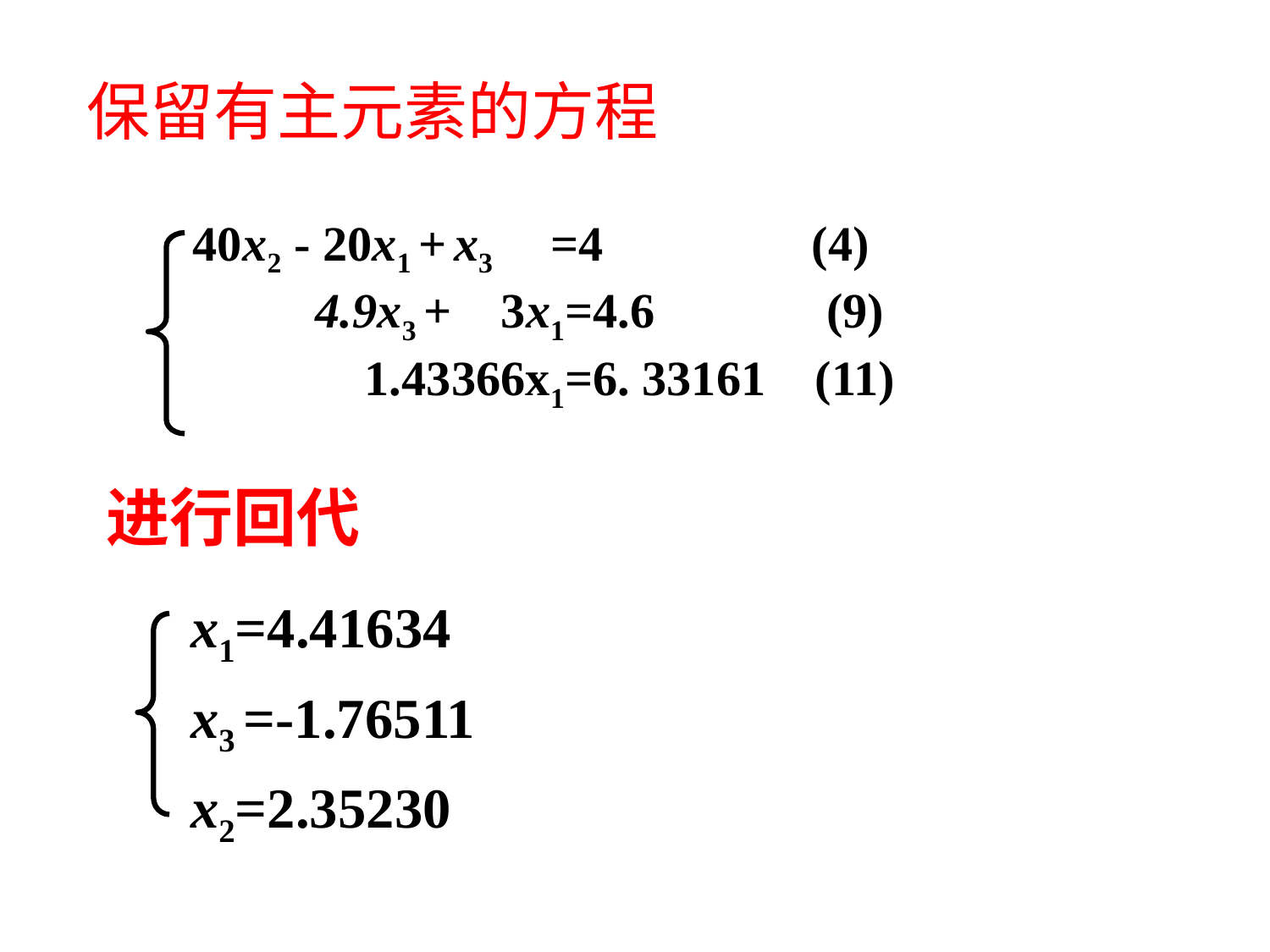

保留有主元素的方程
40x2 - 20x1 + x3        =4                 (4)
          4.9x3 +    3x1=4.6              (9)
              1.43366x1=6. 33161    (11)

进行回代
x1=4.41634
x3 =-1.76511
x2=2.35230